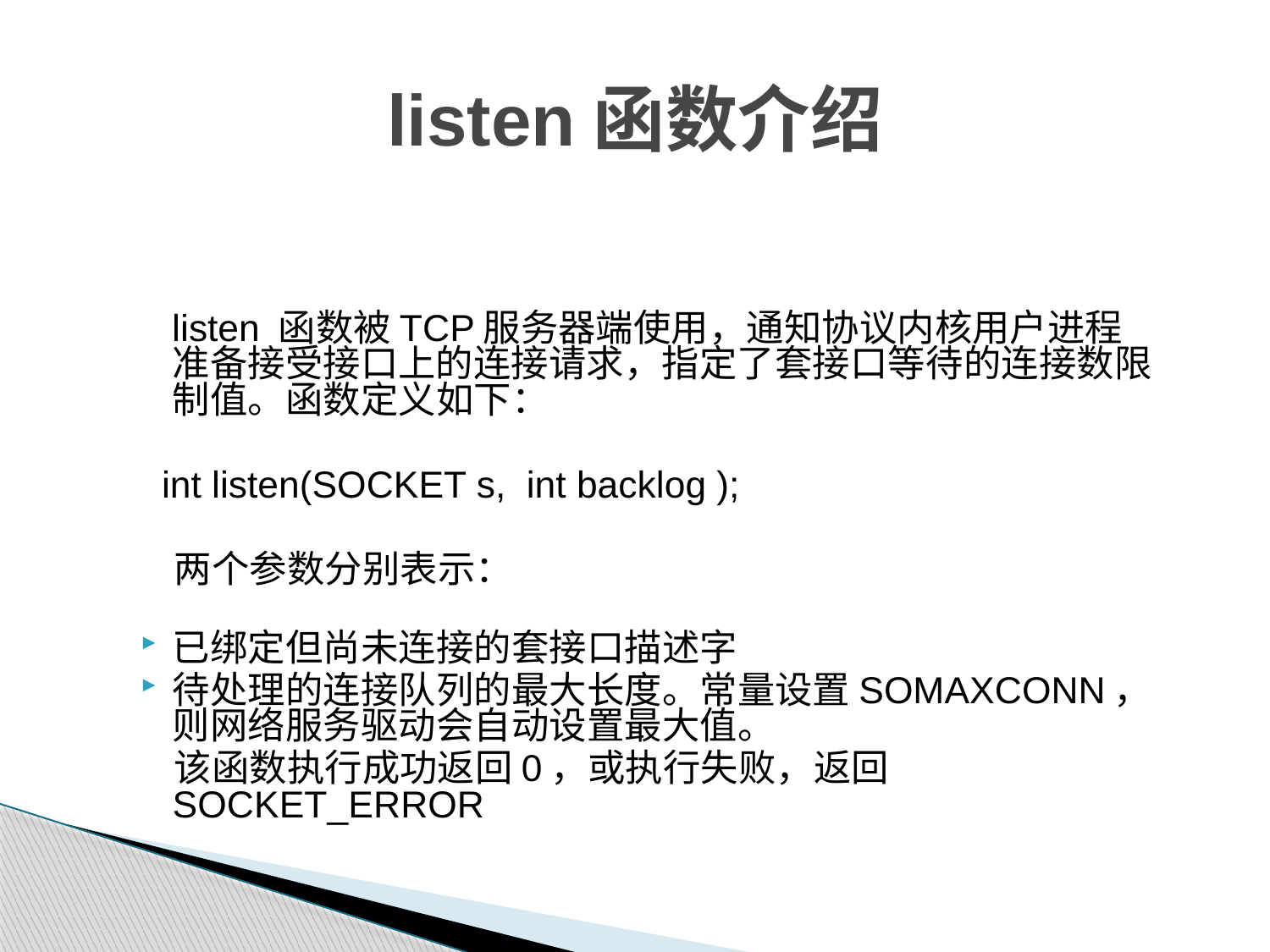

# listen函数介绍
   listen 函数被TCP服务器端使用，通知协议内核用户进程准备接受接口上的连接请求，指定了套接口等待的连接数限制值。函数定义如下：

  int listen(SOCKET s,  int backlog );

   两个参数分别表示：
已绑定但尚未连接的套接口描述字
待处理的连接队列的最大长度。常量设置SOMAXCONN，则网络服务驱动会自动设置最大值。
   该函数执行成功返回0，或执行失败，返回SOCKET_ERROR